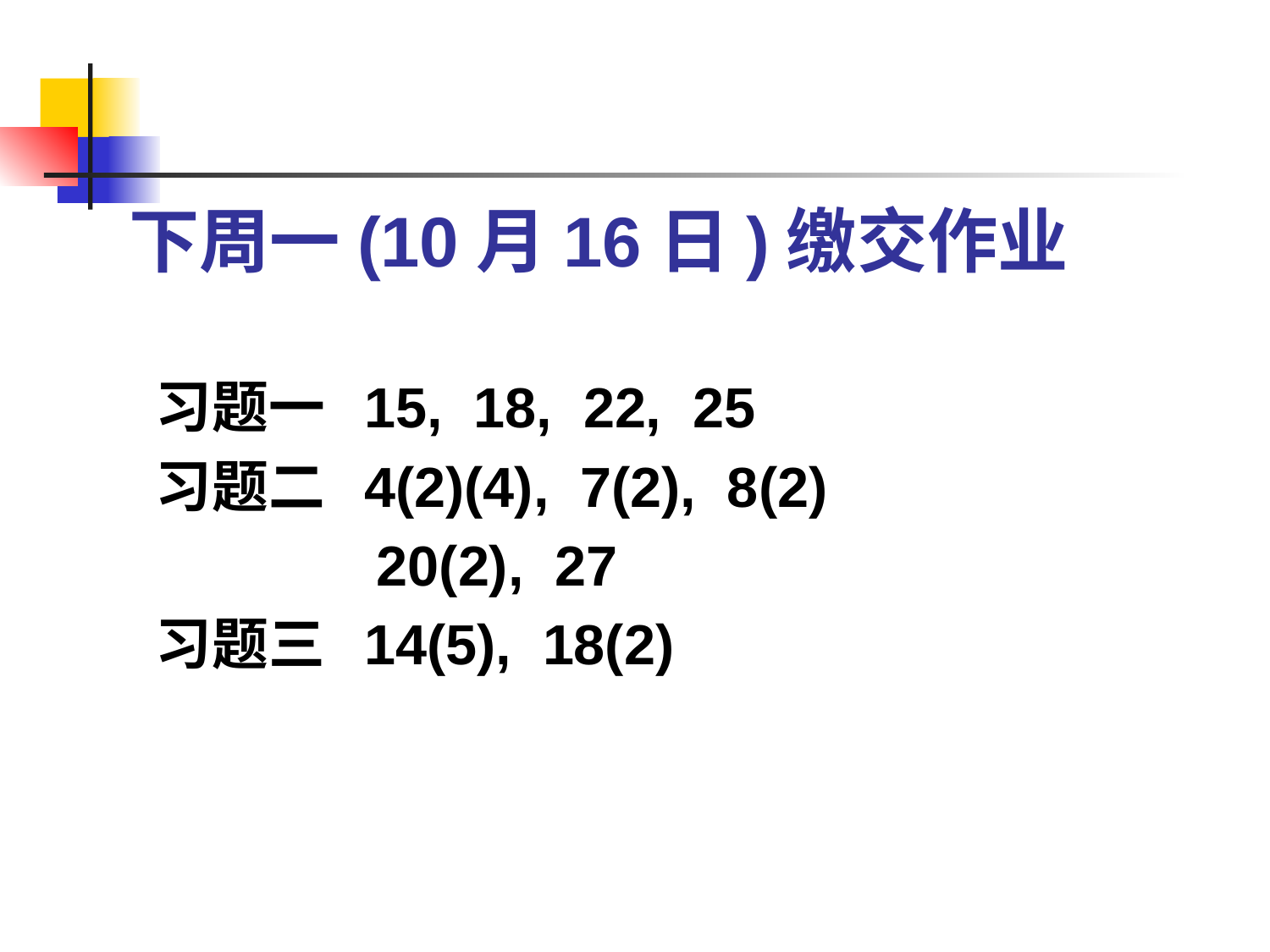

下周一(10月16日)缴交作业

 习题一  15,  18,  22,  25
 习题二  4(2)(4),  7(2),  8(2)
               20(2),  27
 习题三  14(5),  18(2)